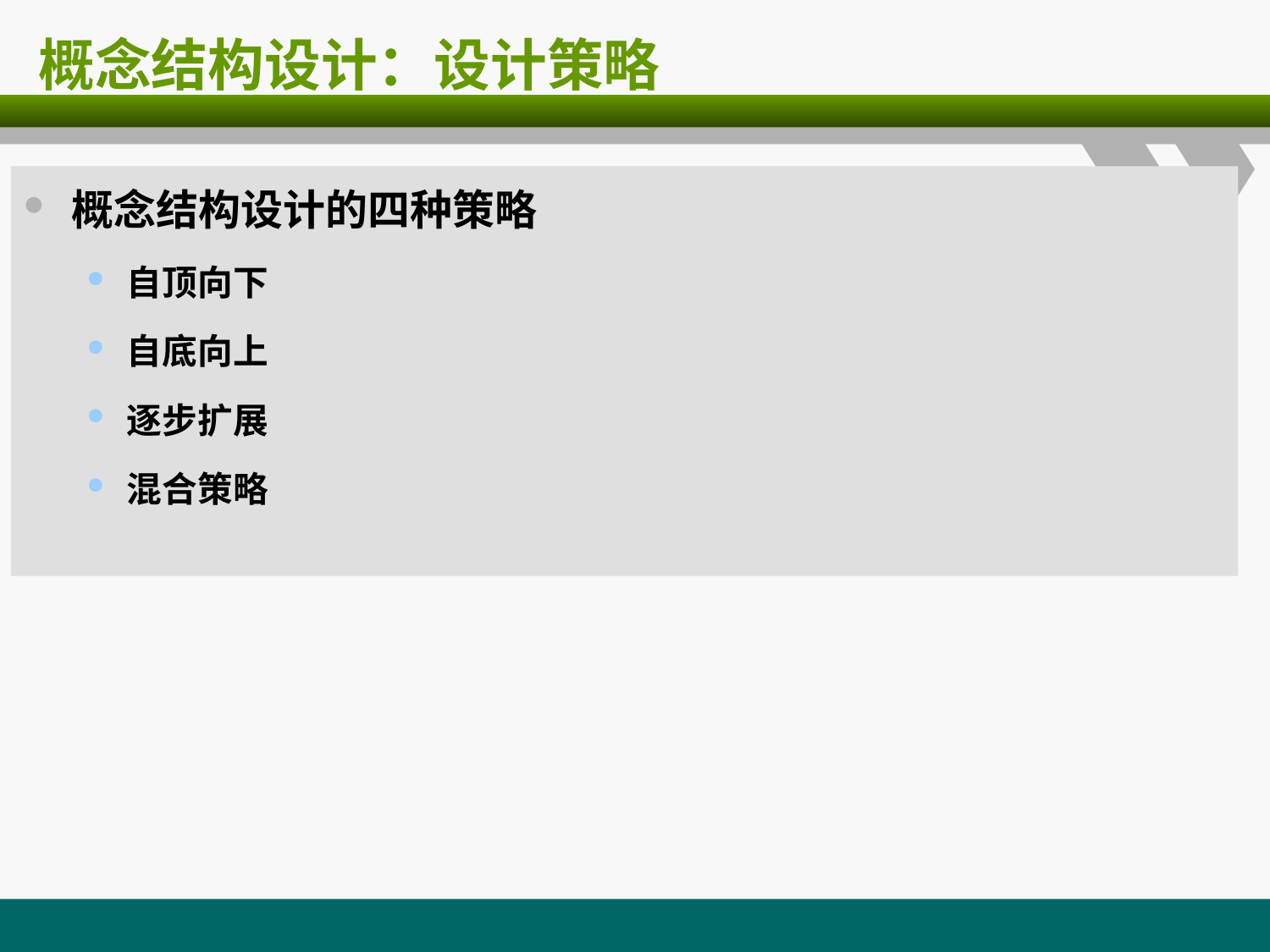

# 概念结构设计：设计策略
概念结构设计的四种策略
自顶向下
自底向上
逐步扩展
混合策略